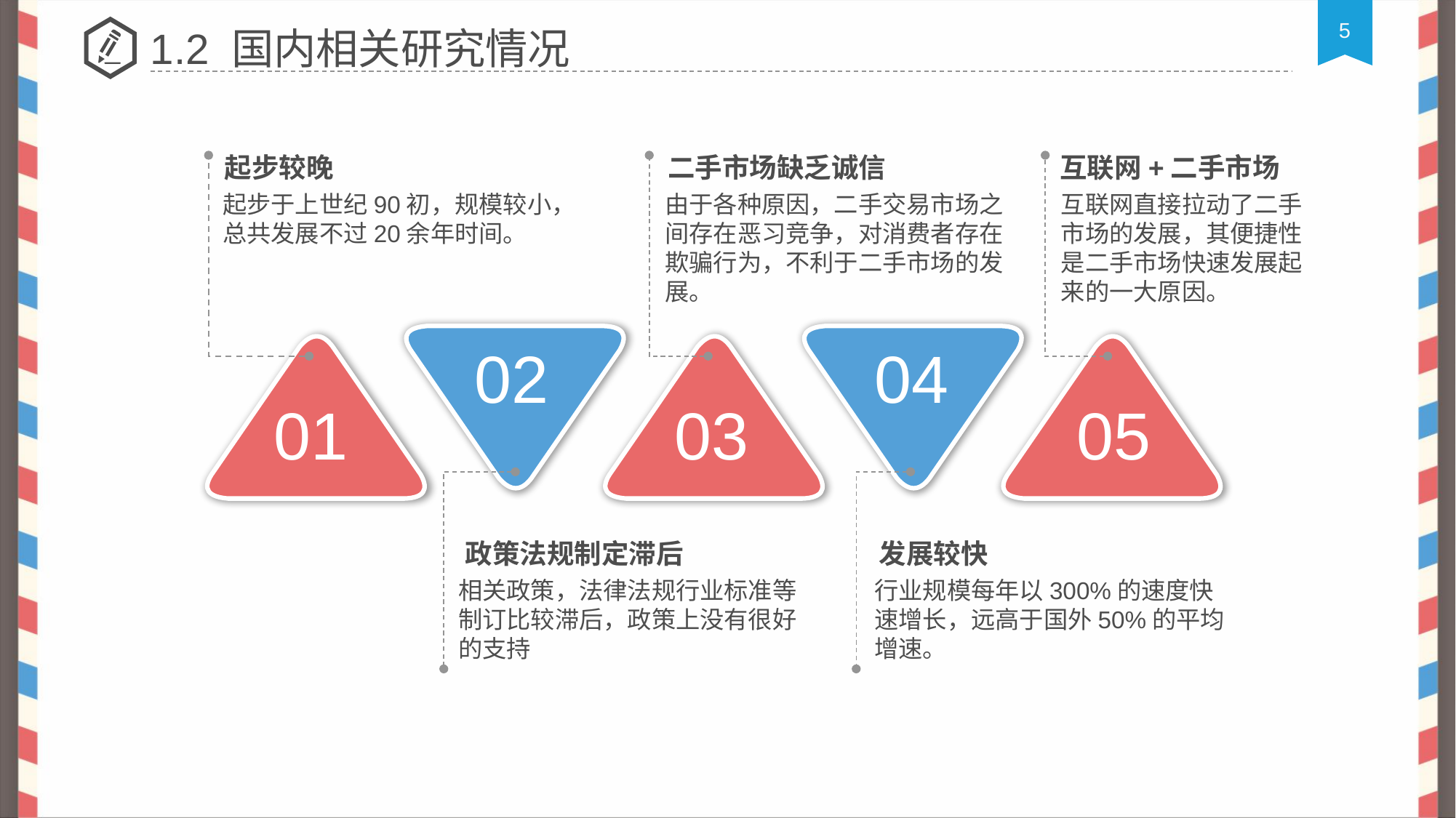

1.2 国内相关研究情况
起步较晚
二手市场缺乏诚信
互联网+二手市场

起步于上世纪90初，规模较小，总共发展不过20余年时间。
由于各种原因，二手交易市场之间存在恶习竞争，对消费者存在欺骗行为，不利于二手市场的发展。
互联网直接拉动了二手市场的发展，其便捷性是二手市场快速发展起来的一大原因。

02
04

01
03
05

政策法规制定滞后
发展较快
相关政策，法律法规行业标准等制订比较滞后，政策上没有很好的支持
行业规模每年以300%的速度快速增长，远高于国外50%的平均增速。